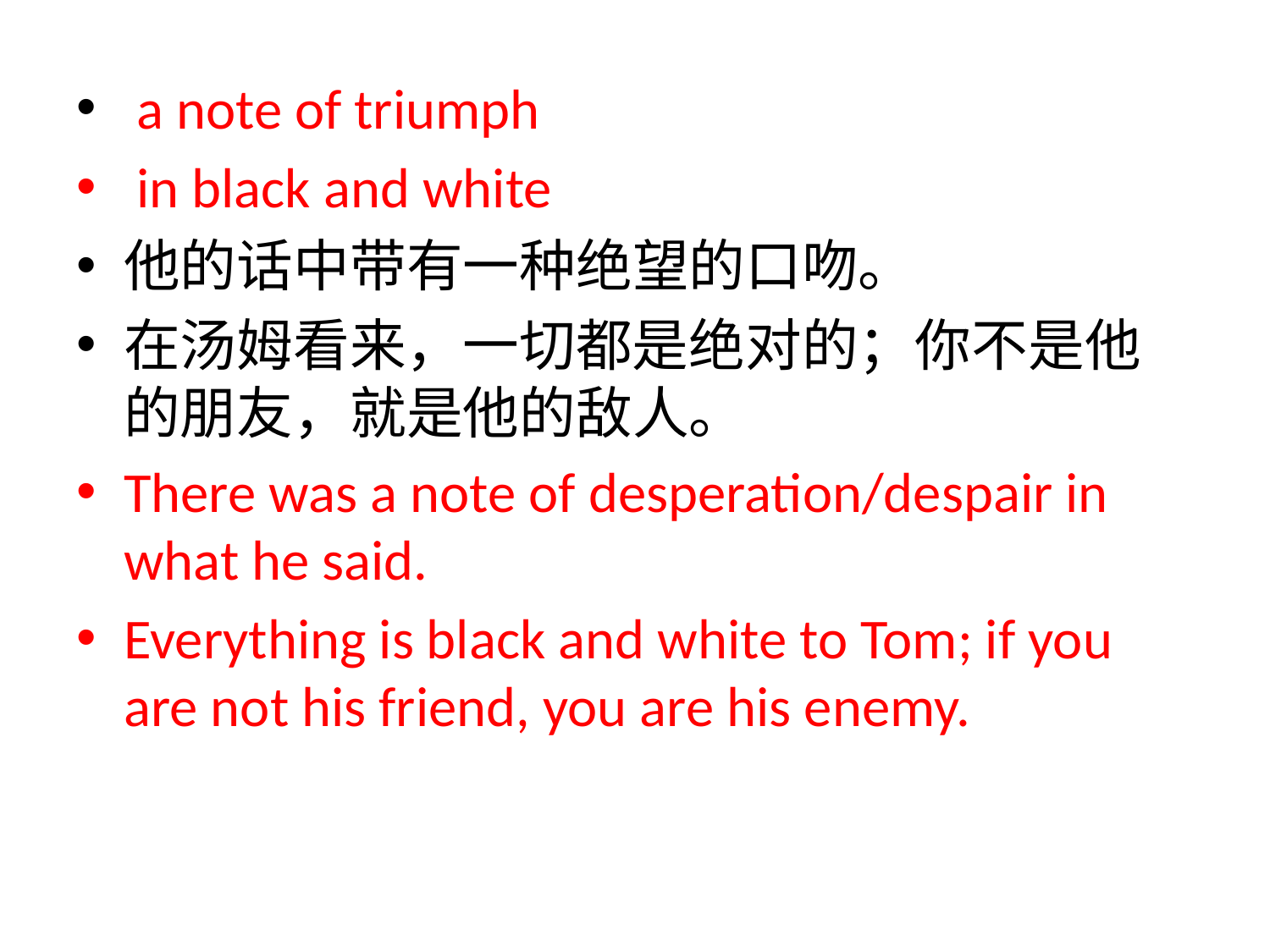

a note of triumph
 in black and white
他的话中带有一种绝望的口吻。
在汤姆看来，一切都是绝对的；你不是他的朋友，就是他的敌人。
There was a note of desperation/despair in what he said.
Everything is black and white to Tom; if you are not his friend, you are his enemy.